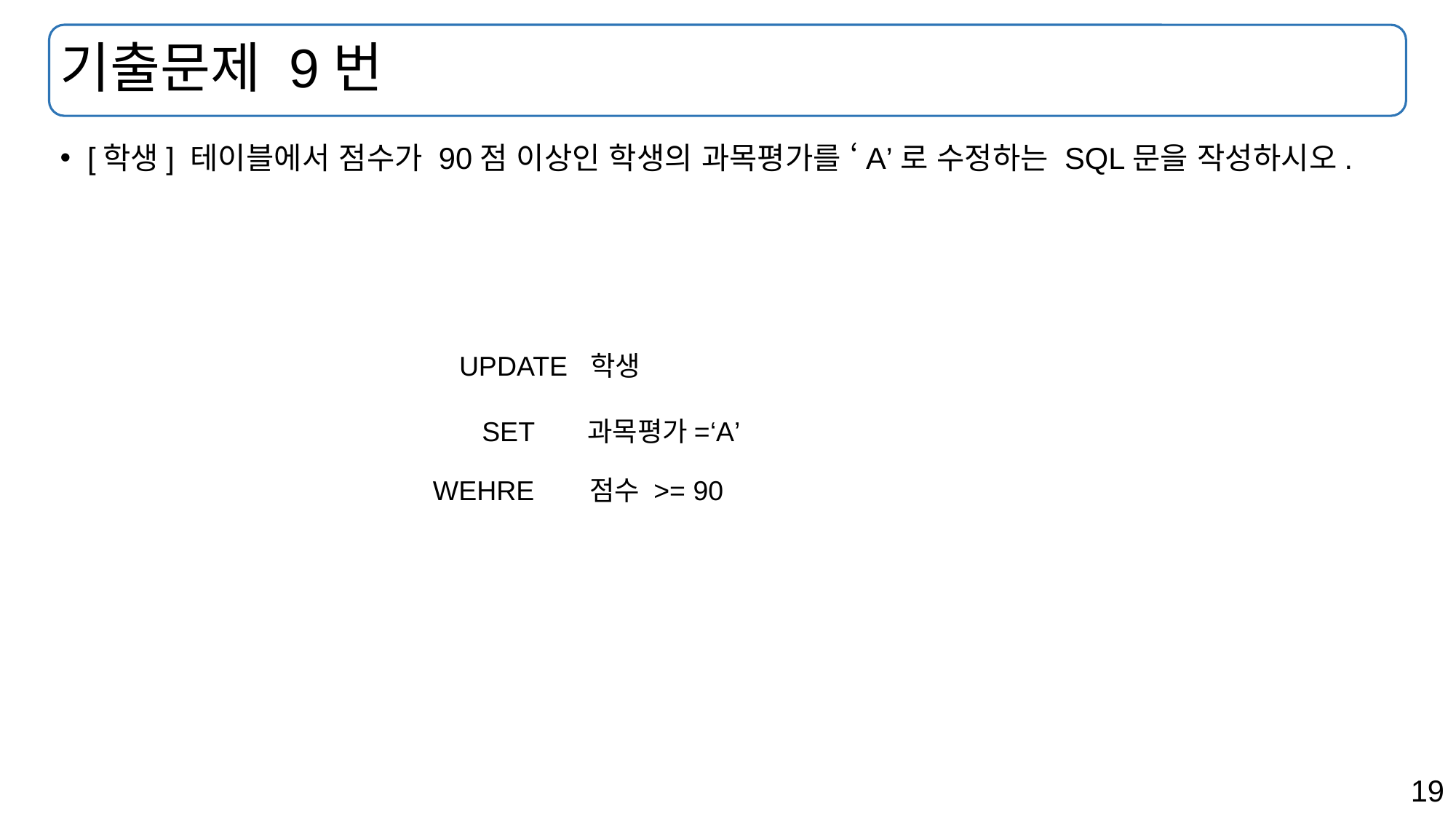

# 기출문제 9번
[학생] 테이블에서 점수가 90점 이상인 학생의 과목평가를 ‘A’로 수정하는 SQL문을 작성하시오.
UPDATE
학생
SET
과목평가=‘A’
WEHRE
점수 >= 90